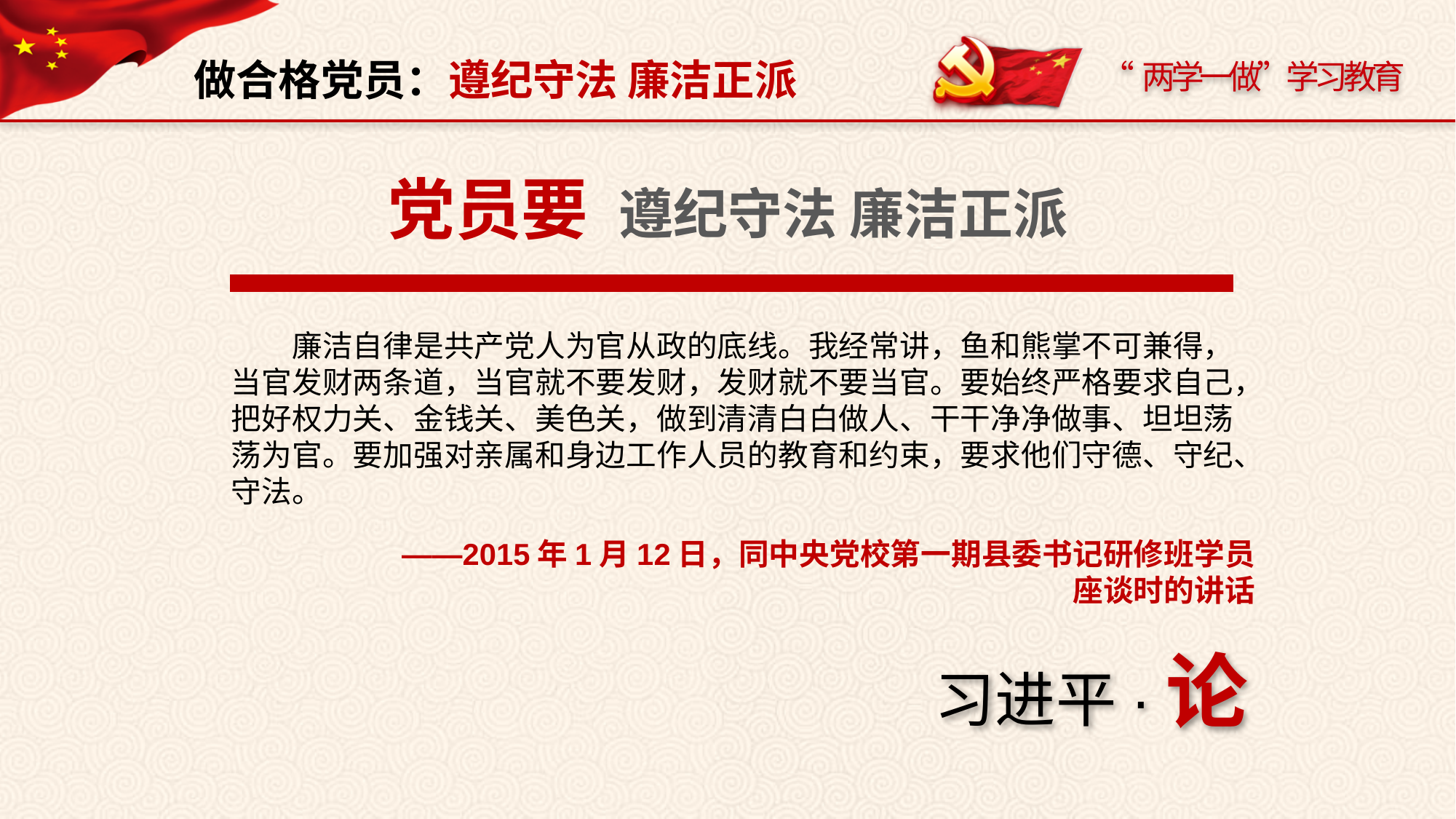

做合格党员：遵纪守法 廉洁正派

党员要  遵纪守法 廉洁正派

　　廉洁自律是共产党人为官从政的底线。我经常讲，鱼和熊掌不可兼得，当官发财两条道，当官就不要发财，发财就不要当官。要始终严格要求自己，把好权力关、金钱关、美色关，做到清清白白做人、干干净净做事、坦坦荡荡为官。要加强对亲属和身边工作人员的教育和约束，要求他们守德、守纪、守法。
 ——2015年1月12日，同中央党校第一期县委书记研修班学员座谈时的讲话
习进平·论